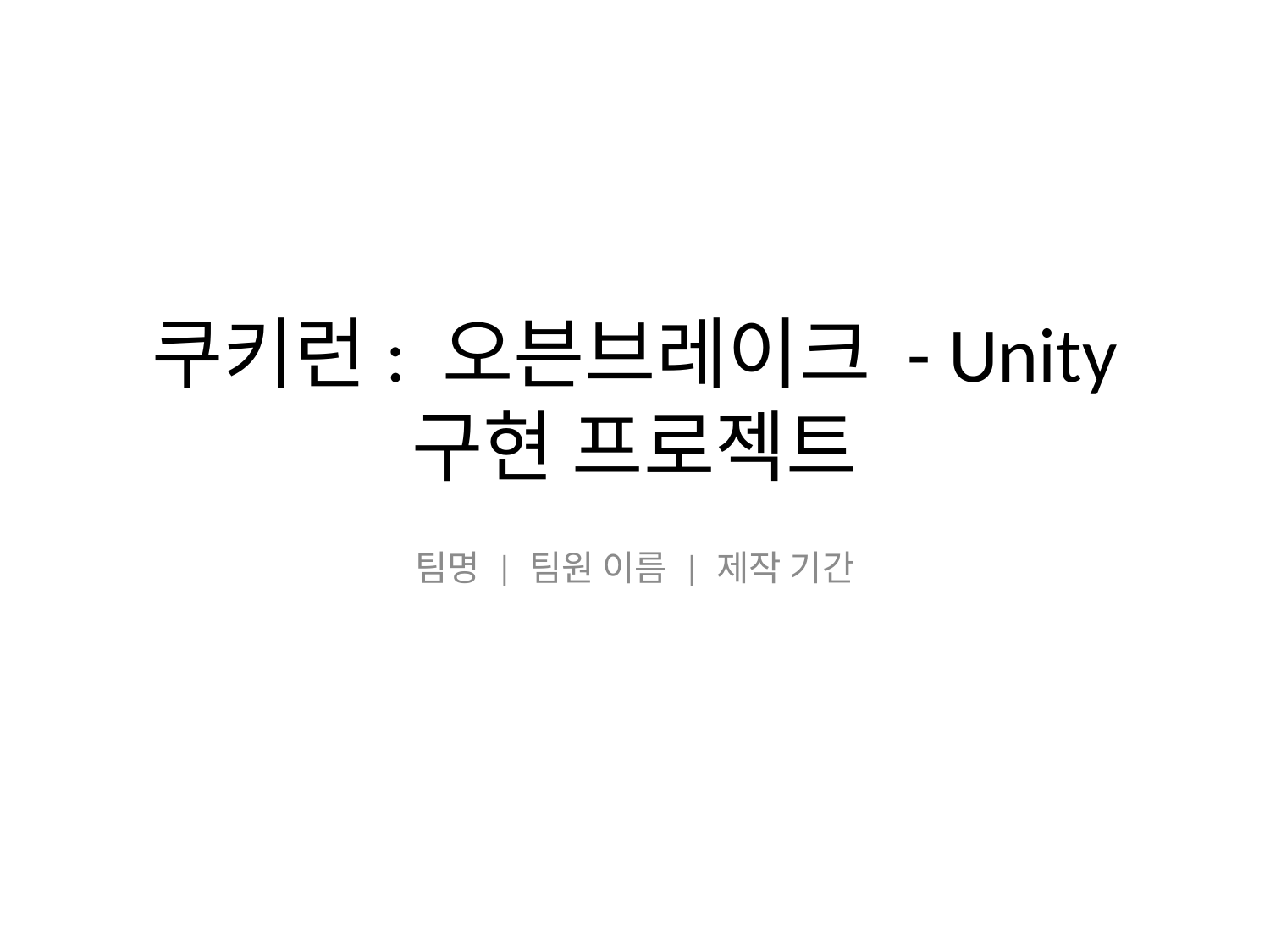

# 쿠키런: 오븐브레이크 - Unity 구현 프로젝트
팀명 | 팀원 이름 | 제작 기간